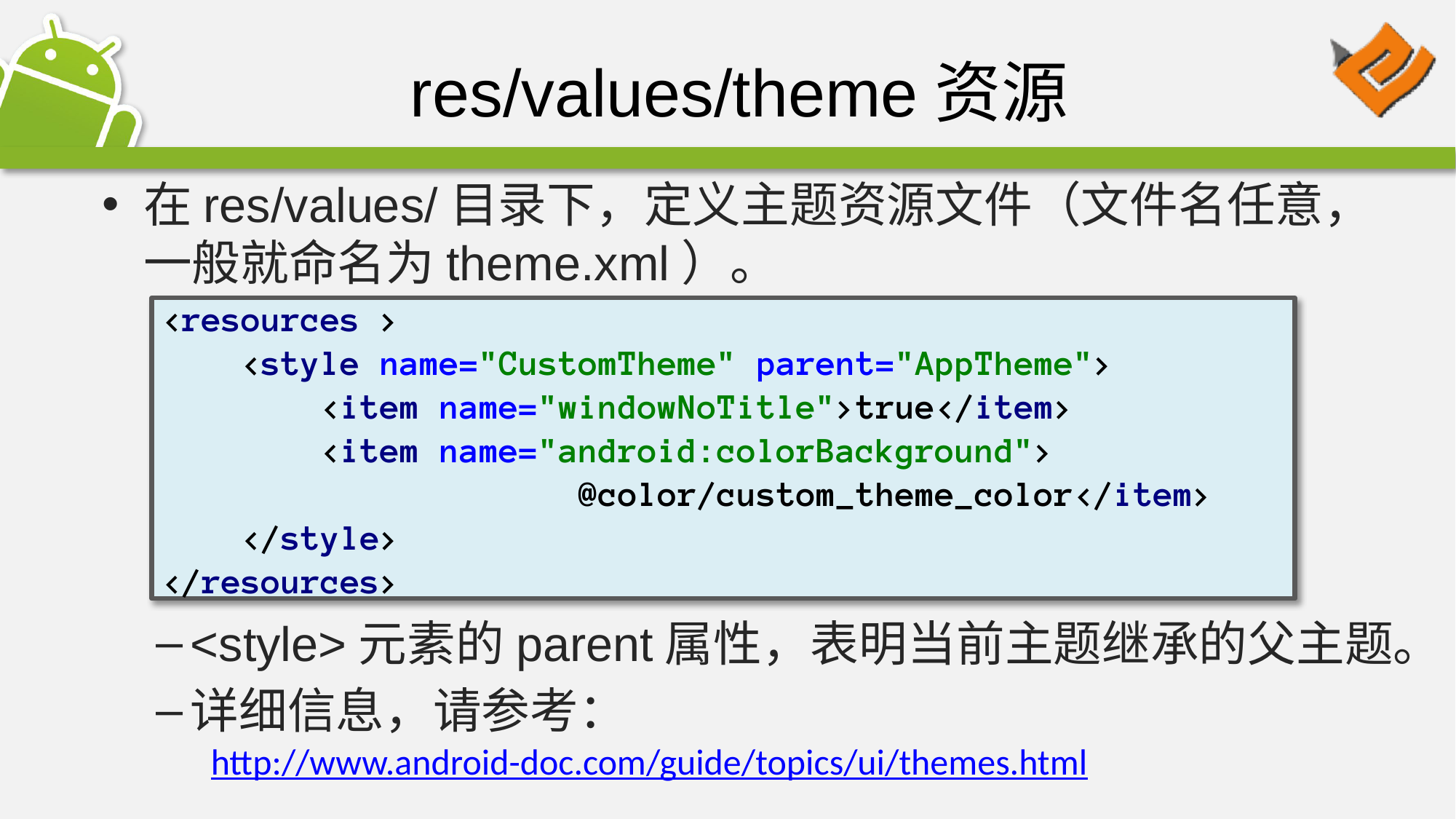

# res/values/theme资源
在res/values/目录下，定义主题资源文件（文件名任意，一般就命名为theme.xml）。
<resources >
    <style name="CustomTheme" parent="AppTheme">
        <item name="windowNoTitle">true</item>
        <item name="android:colorBackground">
                     @color/custom_theme_color</item>
    </style>
</resources>
<style>元素的parent属性，表明当前主题继承的父主题。
详细信息，请参考：
http://www.android-doc.com/guide/topics/ui/themes.html